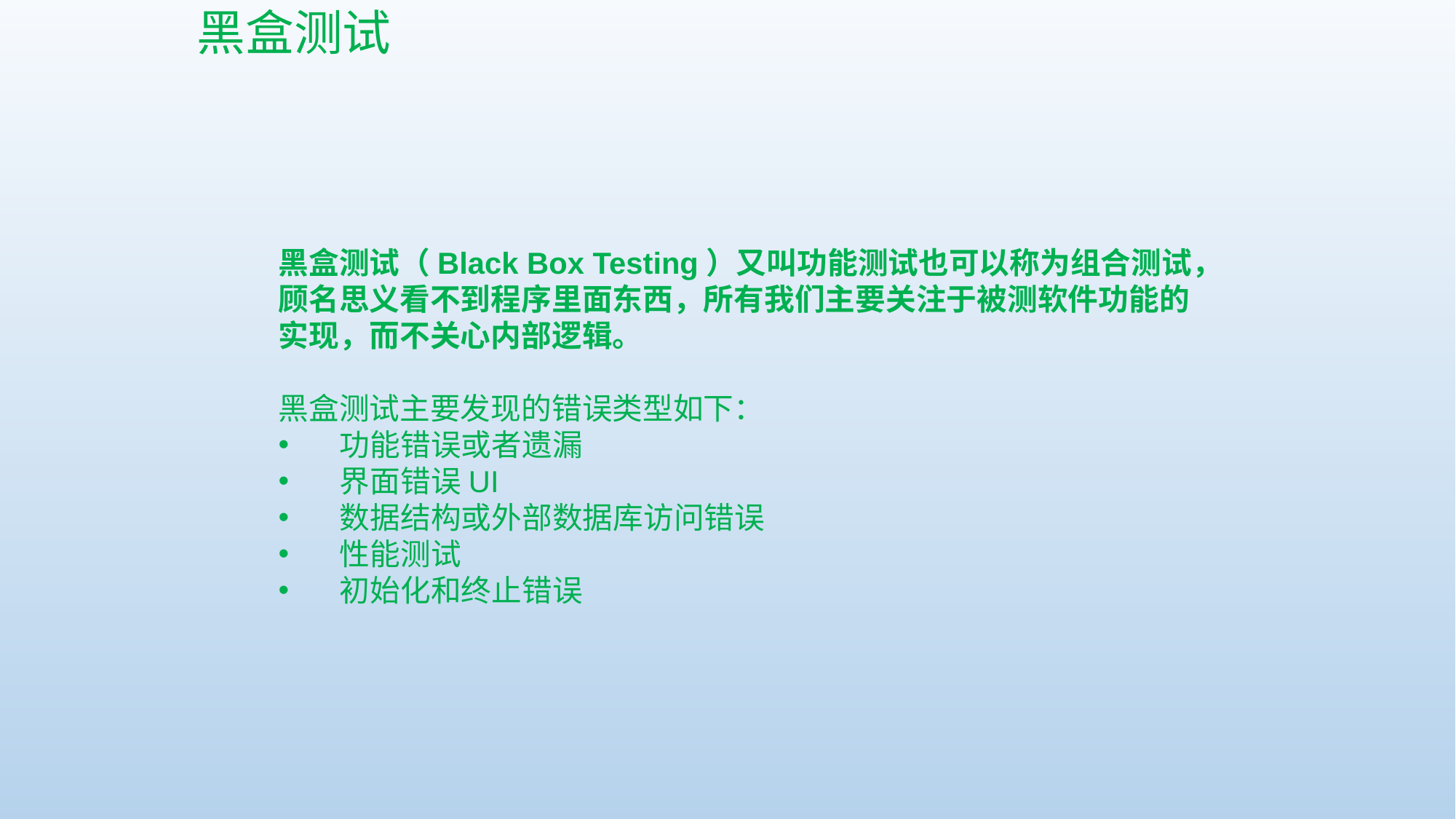

黑盒测试

黑盒测试（Black Box Testing）又叫功能测试也可以称为组合测试，顾名思义看不到程序里面东西，所有我们主要关注于被测软件功能的实现，而不关心内部逻辑。

黑盒测试主要发现的错误类型如下：
功能错误或者遗漏
界面错误UI
数据结构或外部数据库访问错误
性能测试
初始化和终止错误